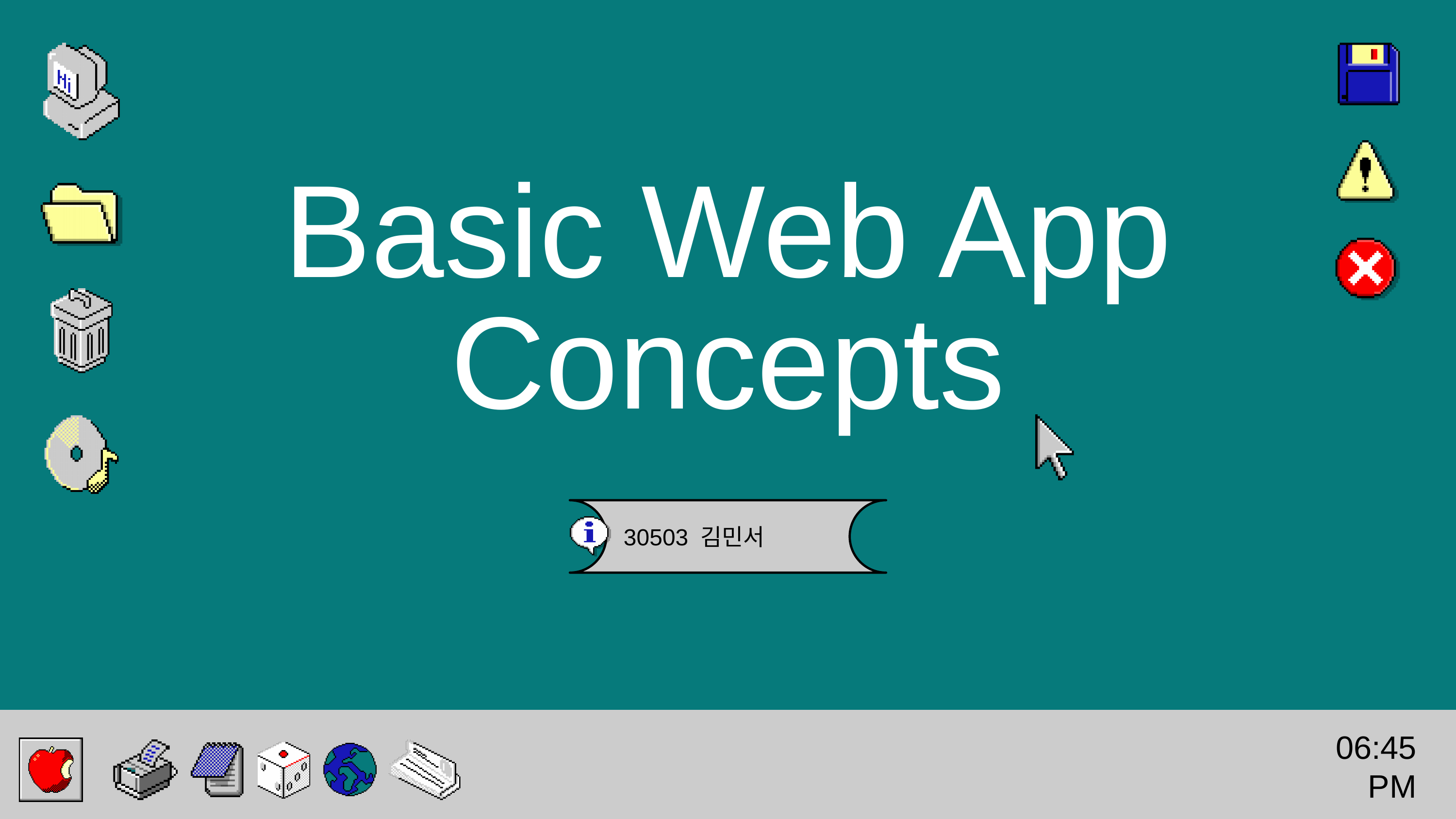

Basic Web App Concepts

30503 김민서

06:45PM